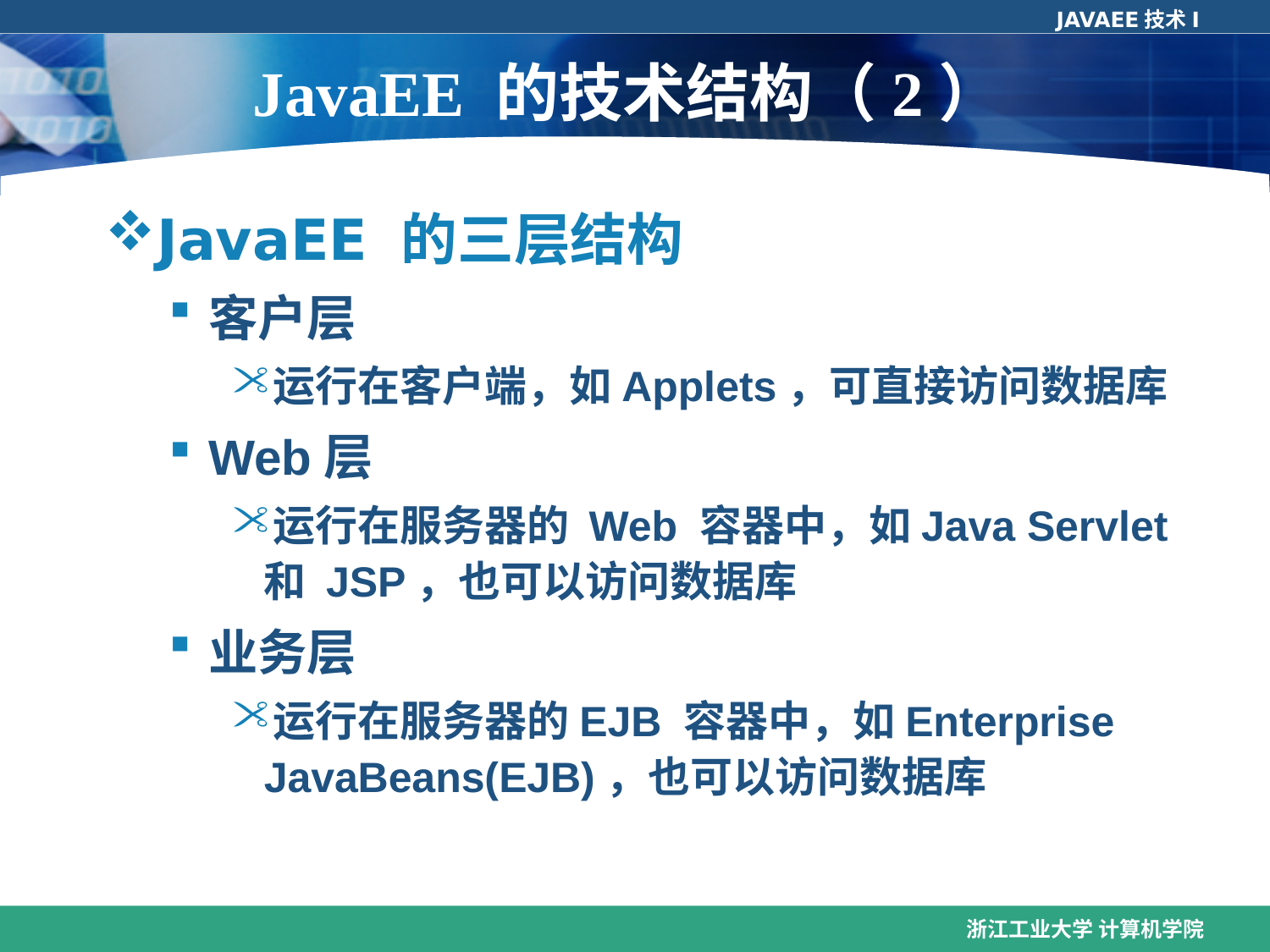

# JavaEE 的技术结构（2）
JavaEE 的三层结构
客户层
运行在客户端，如Applets，可直接访问数据库
Web层
运行在服务器的 Web 容器中，如Java Servlet 和 JSP，也可以访问数据库
业务层
运行在服务器的EJB 容器中，如Enterprise JavaBeans(EJB)，也可以访问数据库